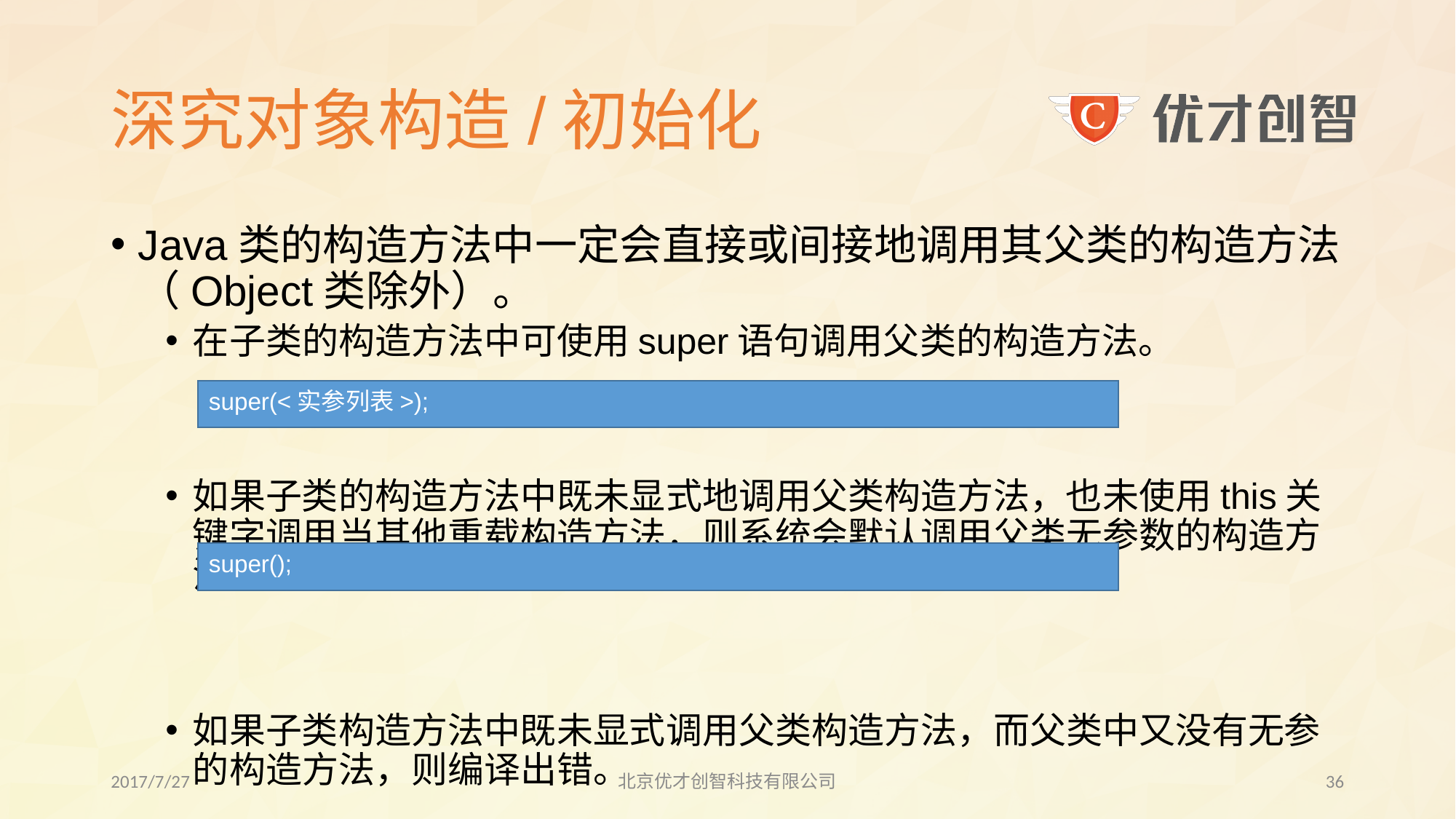

# 深究对象构造/初始化
Java类的构造方法中一定会直接或间接地调用其父类的构造方法（Object类除外）。
在子类的构造方法中可使用super语句调用父类的构造方法。

如果子类的构造方法中既未显式地调用父类构造方法，也未使用this关键字调用当其他重载构造方法，则系统会默认调用父类无参数的构造方法。

如果子类构造方法中既未显式调用父类构造方法，而父类中又没有无参的构造方法，则编译出错。
super(<实参列表>);
super();
2017/7/27
北京优才创智科技有限公司
36